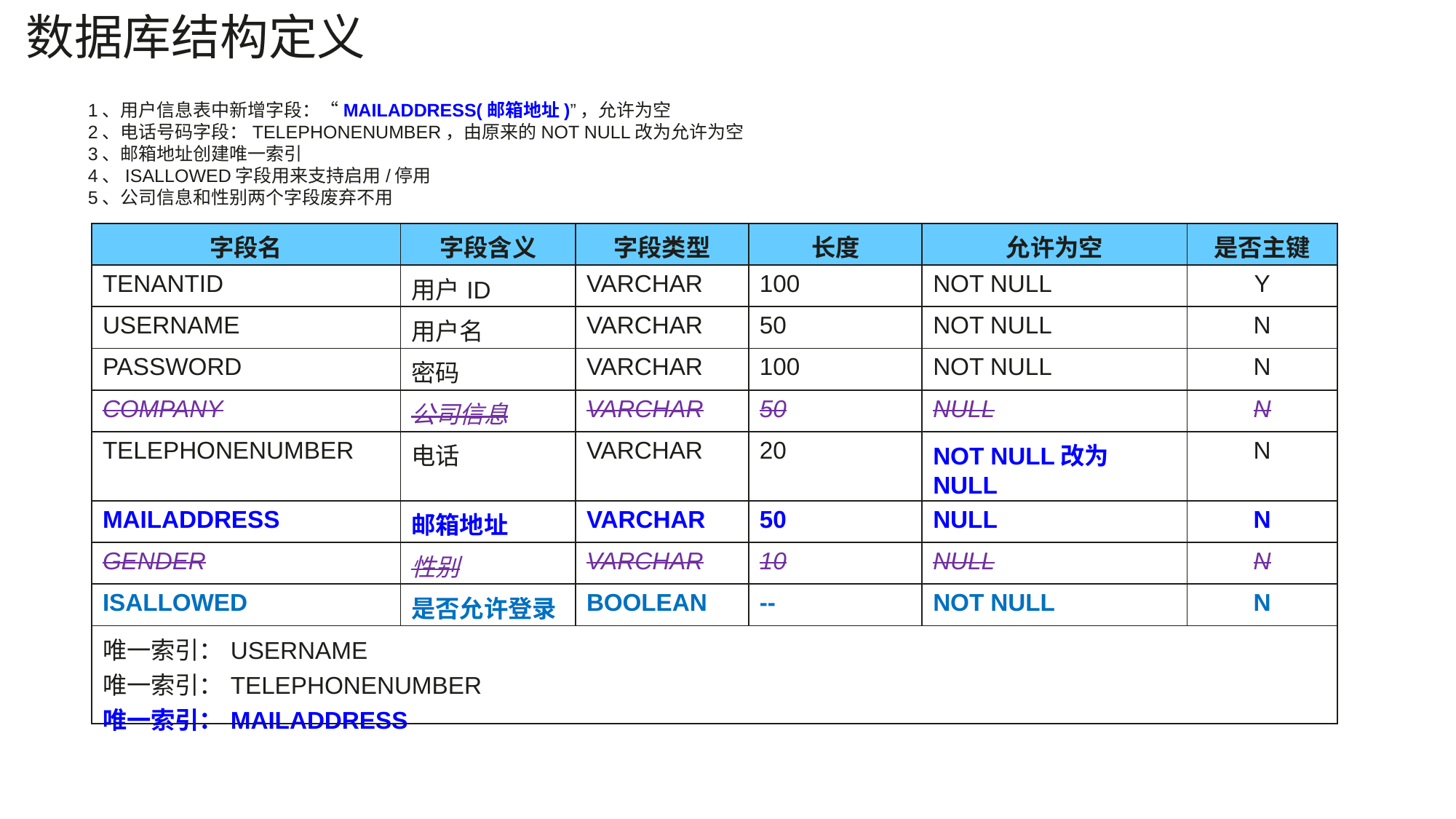

数据库结构定义
1、用户信息表中新增字段：“MAILADDRESS(邮箱地址)”，允许为空
2、电话号码字段：TELEPHONENUMBER，由原来的NOT NULL改为允许为空
3、邮箱地址创建唯一索引
4、ISALLOWED字段用来支持启用/停用
5、公司信息和性别两个字段废弃不用
资源管理
| 字段名 | 字段含义 | 字段类型 | 长度 | 允许为空 | 是否主键 |
| --- | --- | --- | --- | --- | --- |
| TENANTID | 用户ID | VARCHAR | 100 | NOT NULL | Y |
| USERNAME | 用户名 | VARCHAR | 50 | NOT NULL | N |
| PASSWORD | 密码 | VARCHAR | 100 | NOT NULL | N |
| COMPANY | 公司信息 | VARCHAR | 50 | NULL | N |
| TELEPHONENUMBER | 电话 | VARCHAR | 20 | NOT NULL改为NULL | N |
| MAILADDRESS | 邮箱地址 | VARCHAR | 50 | NULL | N |
| GENDER | 性别 | VARCHAR | 10 | NULL | N |
| ISALLOWED | 是否允许登录 | BOOLEAN | -- | NOT NULL | N |
| 唯一索引：USERNAME 唯一索引：TELEPHONENUMBER 唯一索引：MAILADDRESS |  |  |  |  |  |